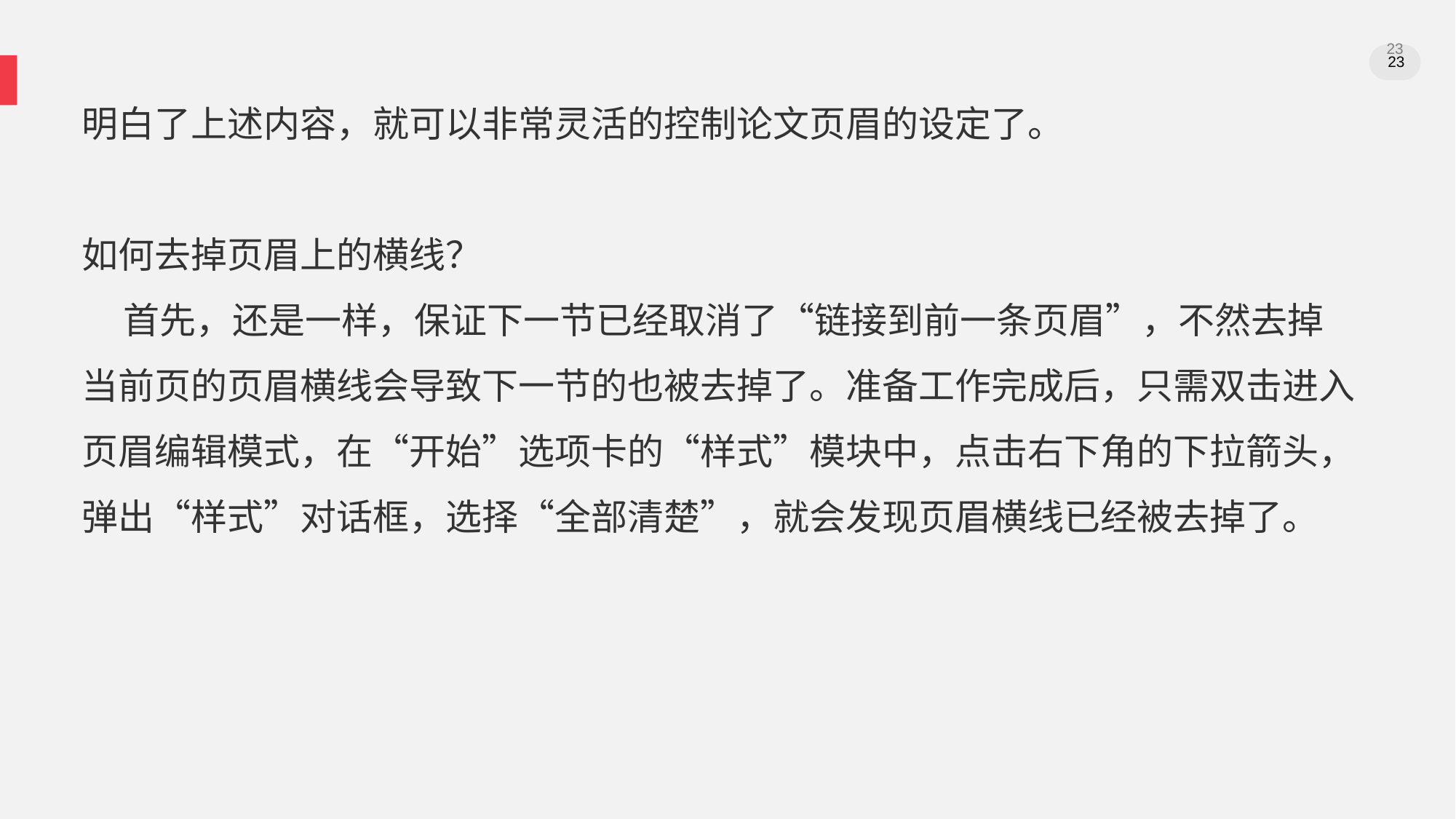

23
23

明白了上述内容，就可以非常灵活的控制论文页眉的设定了。

如何去掉页眉上的横线？
    首先，还是一样，保证下一节已经取消了“链接到前一条页眉”，不然去掉当前页的页眉横线会导致下一节的也被去掉了。准备工作完成后，只需双击进入页眉编辑模式，在“开始”选项卡的“样式”模块中，点击右下角的下拉箭头，弹出“样式”对话框，选择“全部清楚”，就会发现页眉横线已经被去掉了。